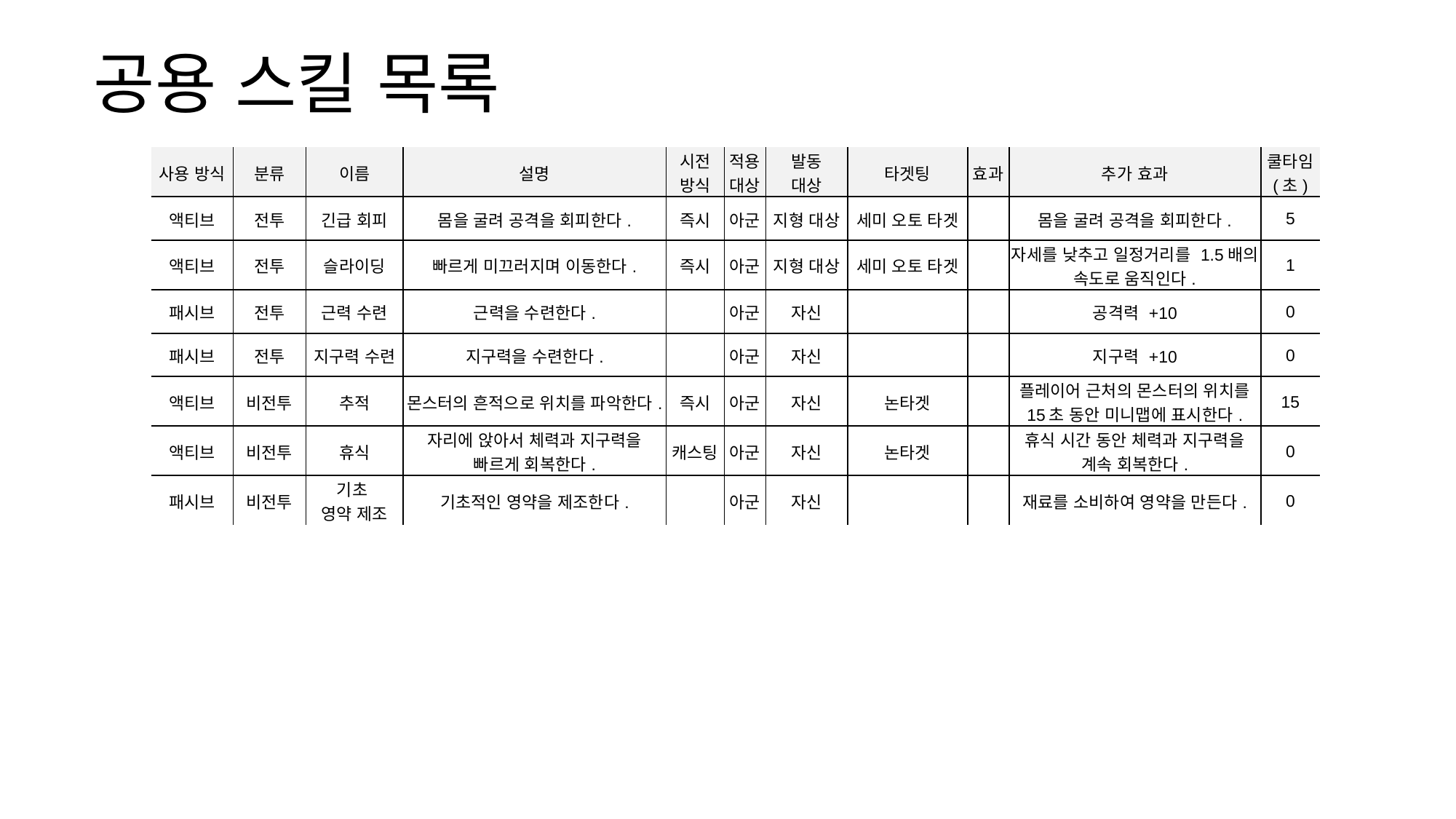

공용 스킬 목록
| 사용 방식 | 분류 | 이름 | 설명 | 시전 방식 | 적용 대상 | 발동 대상 | 타겟팅 | 효과 | 추가 효과 | 쿨타임 (초) |
| --- | --- | --- | --- | --- | --- | --- | --- | --- | --- | --- |
| 액티브 | 전투 | 긴급 회피 | 몸을 굴려 공격을 회피한다. | 즉시 | 아군 | 지형 대상 | 세미 오토 타겟 |  | 몸을 굴려 공격을 회피한다. | 5 |
| 액티브 | 전투 | 슬라이딩 | 빠르게 미끄러지며 이동한다. | 즉시 | 아군 | 지형 대상 | 세미 오토 타겟 |  | 자세를 낮추고 일정거리를 1.5배의 속도로 움직인다. | 1 |
| 패시브 | 전투 | 근력 수련 | 근력을 수련한다. |  | 아군 | 자신 |  |  | 공격력 +10 | 0 |
| 패시브 | 전투 | 지구력 수련 | 지구력을 수련한다. |  | 아군 | 자신 |  |  | 지구력 +10 | 0 |
| 액티브 | 비전투 | 추적 | 몬스터의 흔적으로 위치를 파악한다. | 즉시 | 아군 | 자신 | 논타겟 |  | 플레이어 근처의 몬스터의 위치를 15초 동안 미니맵에 표시한다. | 15 |
| 액티브 | 비전투 | 휴식 | 자리에 앉아서 체력과 지구력을 빠르게 회복한다. | 캐스팅 | 아군 | 자신 | 논타겟 |  | 휴식 시간 동안 체력과 지구력을 계속 회복한다. | 0 |
| 패시브 | 비전투 | 기초 영약 제조 | 기초적인 영약을 제조한다. |  | 아군 | 자신 |  |  | 재료를 소비하여 영약을 만든다. | 0 |